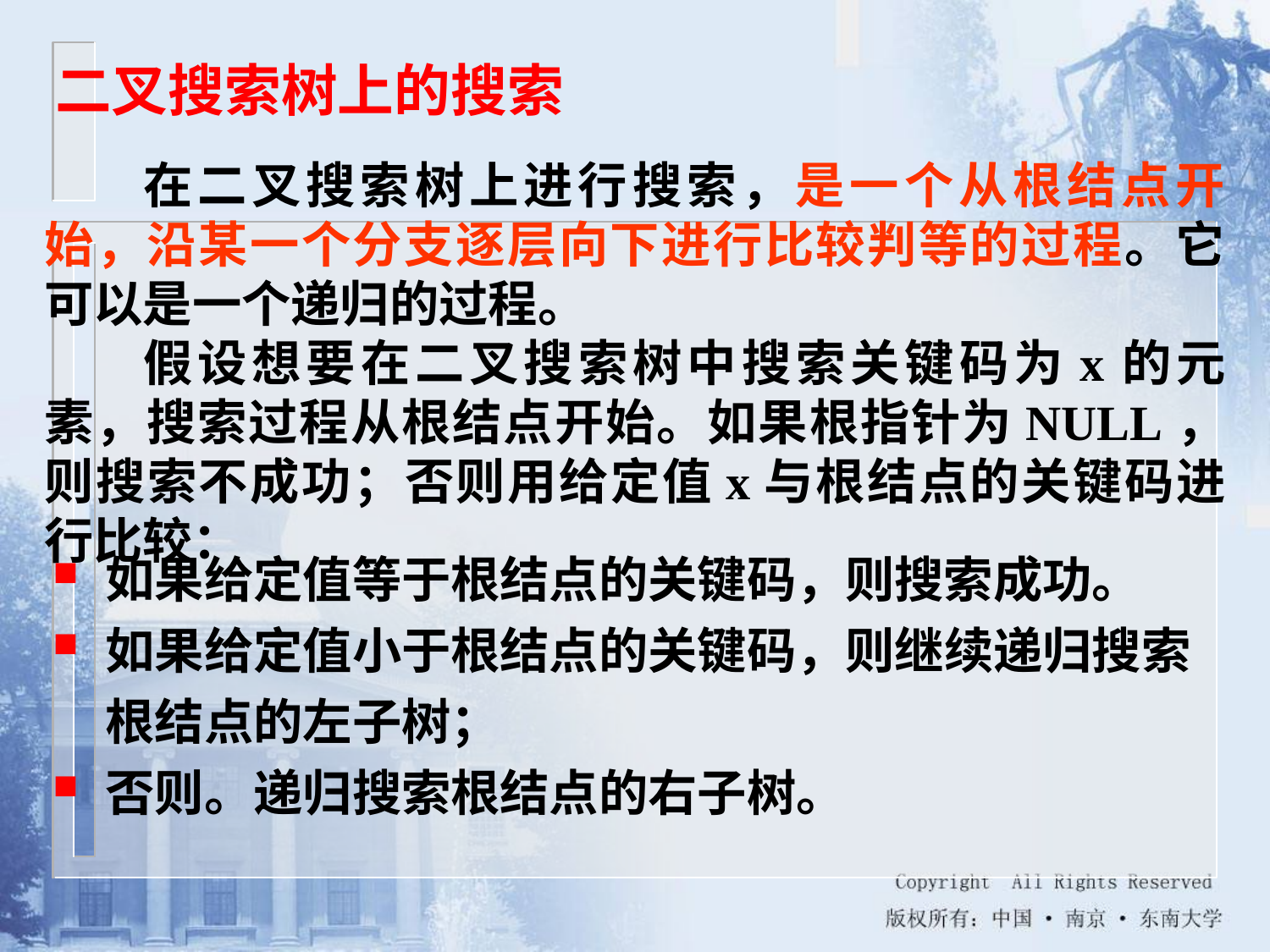

二叉搜索树上的搜索
在二叉搜索树上进行搜索，是一个从根结点开始，沿某一个分支逐层向下进行比较判等的过程。它可以是一个递归的过程。
假设想要在二叉搜索树中搜索关键码为x的元素，搜索过程从根结点开始。如果根指针为NULL，则搜索不成功；否则用给定值x与根结点的关键码进行比较：
如果给定值等于根结点的关键码，则搜索成功。
如果给定值小于根结点的关键码，则继续递归搜索根结点的左子树；
否则。递归搜索根结点的右子树。